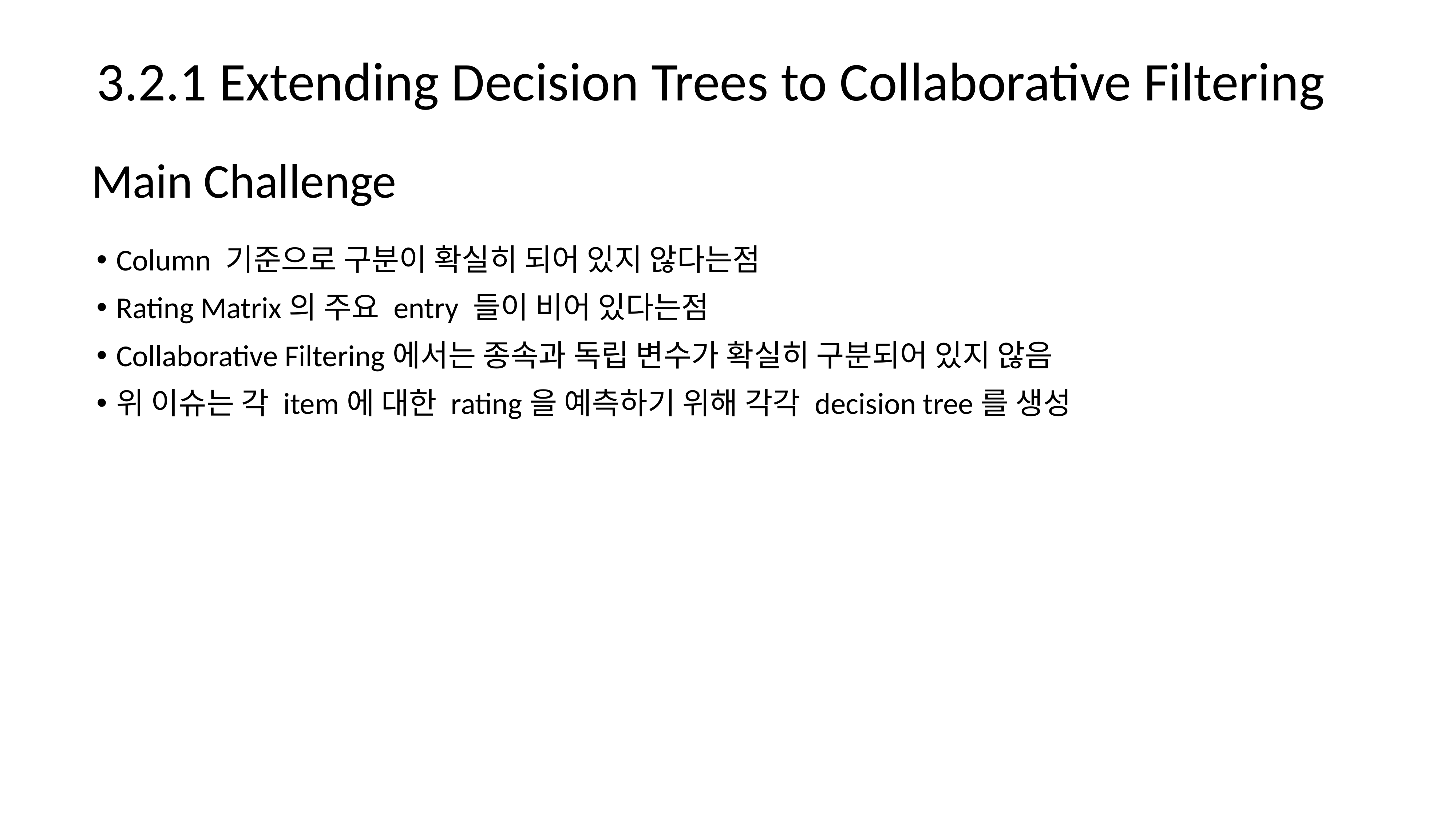

3.2.1 Extending Decision Trees to Collaborative Filtering
# Main Challenge
Column 기준으로 구분이 확실히 되어 있지 않다는점
Rating Matrix의 주요 entry 들이 비어 있다는점
Collaborative Filtering에서는 종속과 독립 변수가 확실히 구분되어 있지 않음
위 이슈는 각 item에 대한 rating을 예측하기 위해 각각 decision tree를 생성